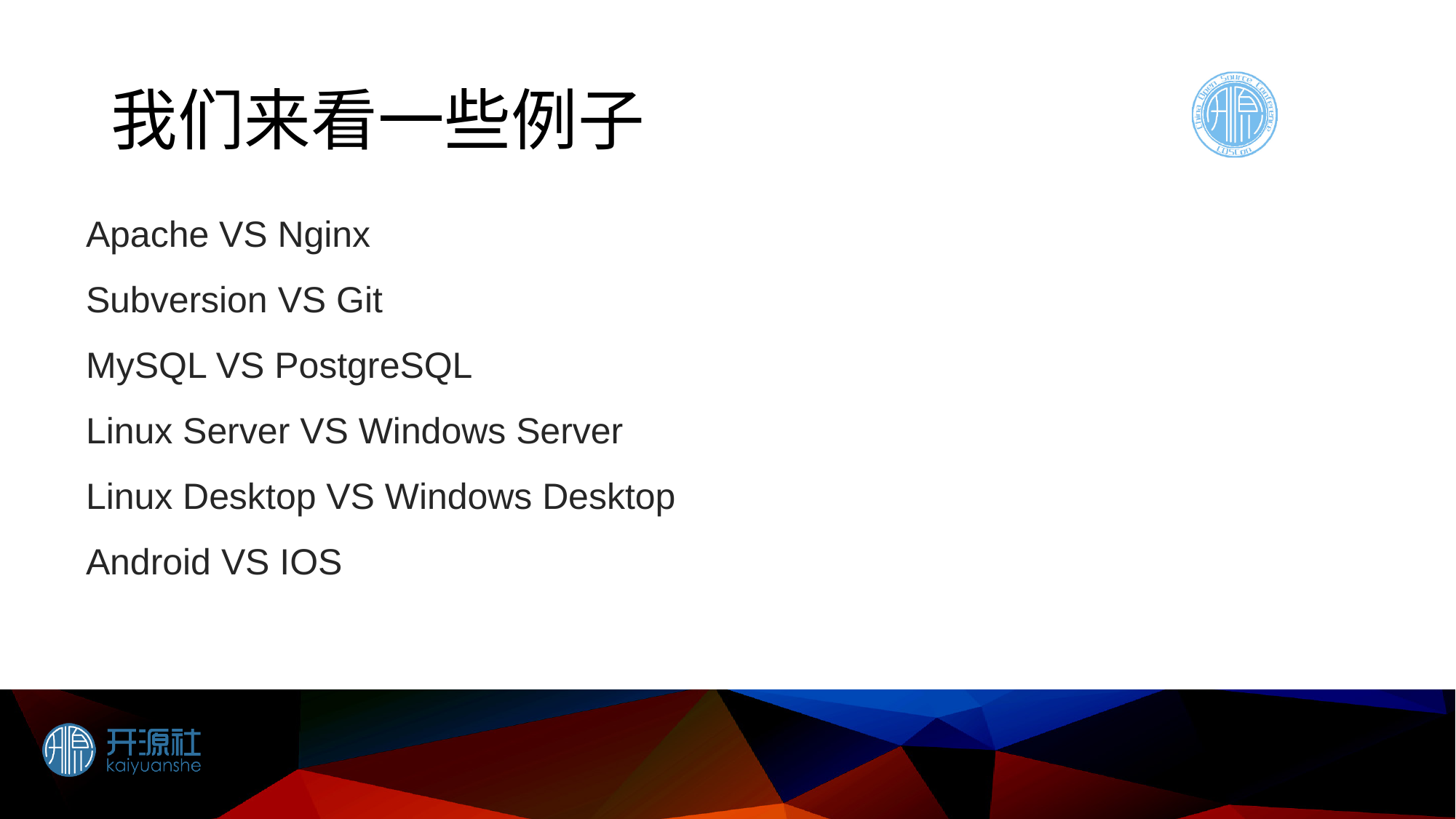

# 我们来看一些例子
Apache VS Nginx
Subversion VS Git
MySQL VS PostgreSQL
Linux Server VS Windows Server
Linux Desktop VS Windows Desktop
Android VS IOS